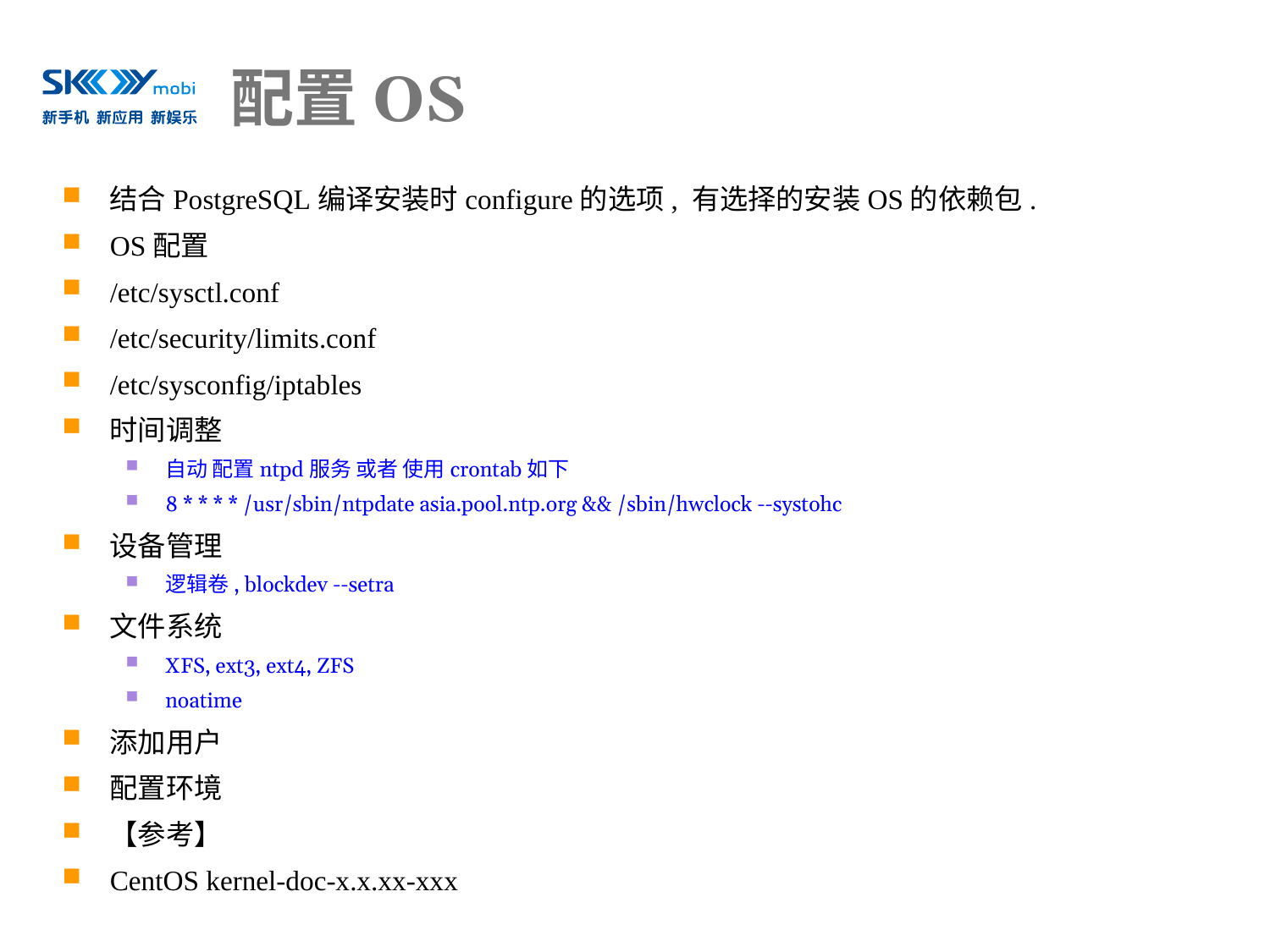

# 配置OS
结合PostgreSQL编译安装时configure的选项, 有选择的安装OS的依赖包.
OS配置
/etc/sysctl.conf
/etc/security/limits.conf
/etc/sysconfig/iptables
时间调整
自动 配置ntpd服务 或者 使用crontab如下
8 * * * * /usr/sbin/ntpdate asia.pool.ntp.org && /sbin/hwclock --systohc
设备管理
逻辑卷, blockdev --setra
文件系统
XFS, ext3, ext4, ZFS
noatime
添加用户
配置环境
【参考】
CentOS kernel-doc-x.x.xx-xxx